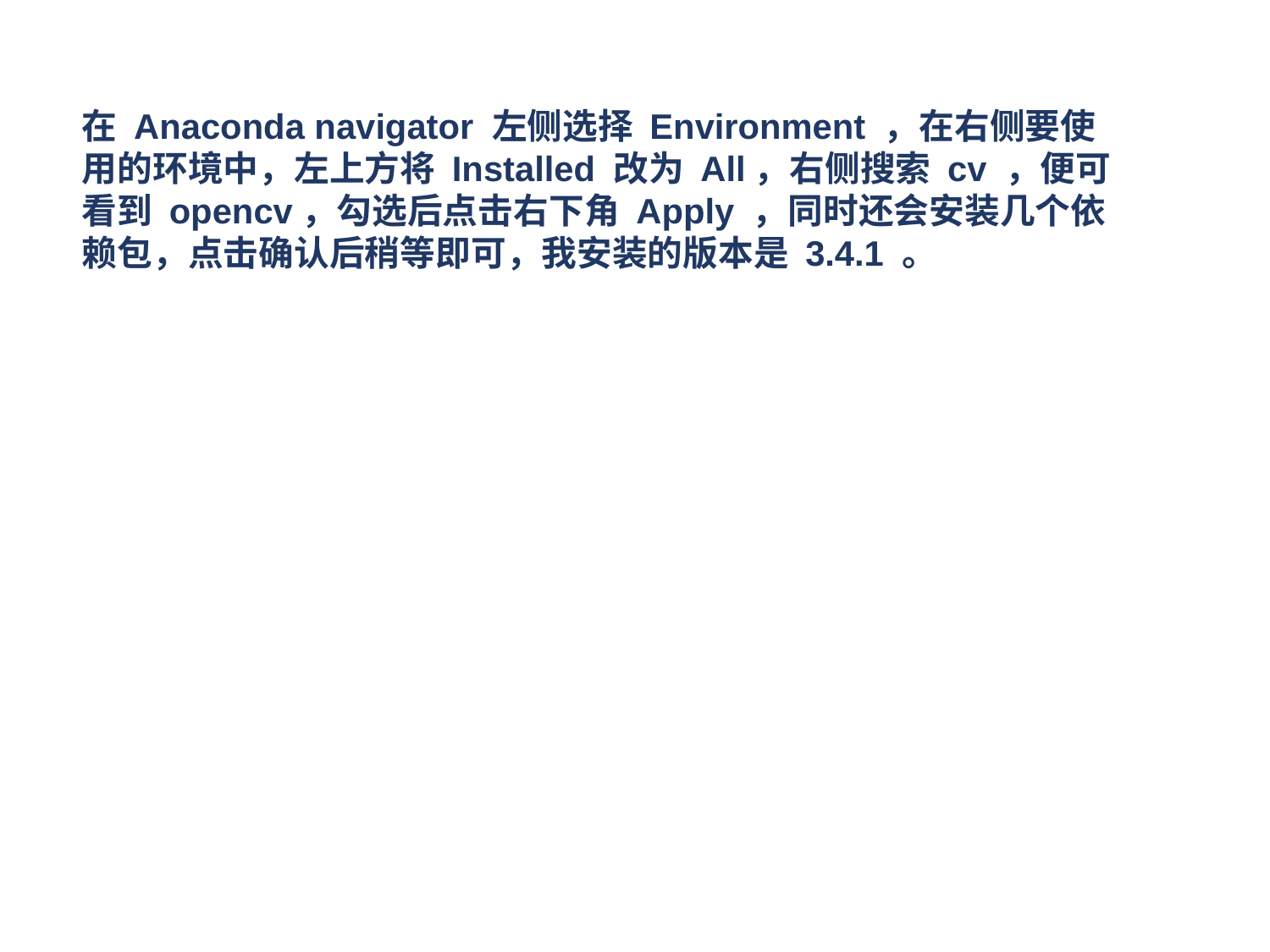

在 Anaconda navigator 左侧选择 Environment ，在右侧要使用的环境中，左上方将 Installed 改为 All，右侧搜索 cv ，便可看到 opencv，勾选后点击右下角 Apply ，同时还会安装几个依赖包，点击确认后稍等即可，我安装的版本是 3.4.1 。